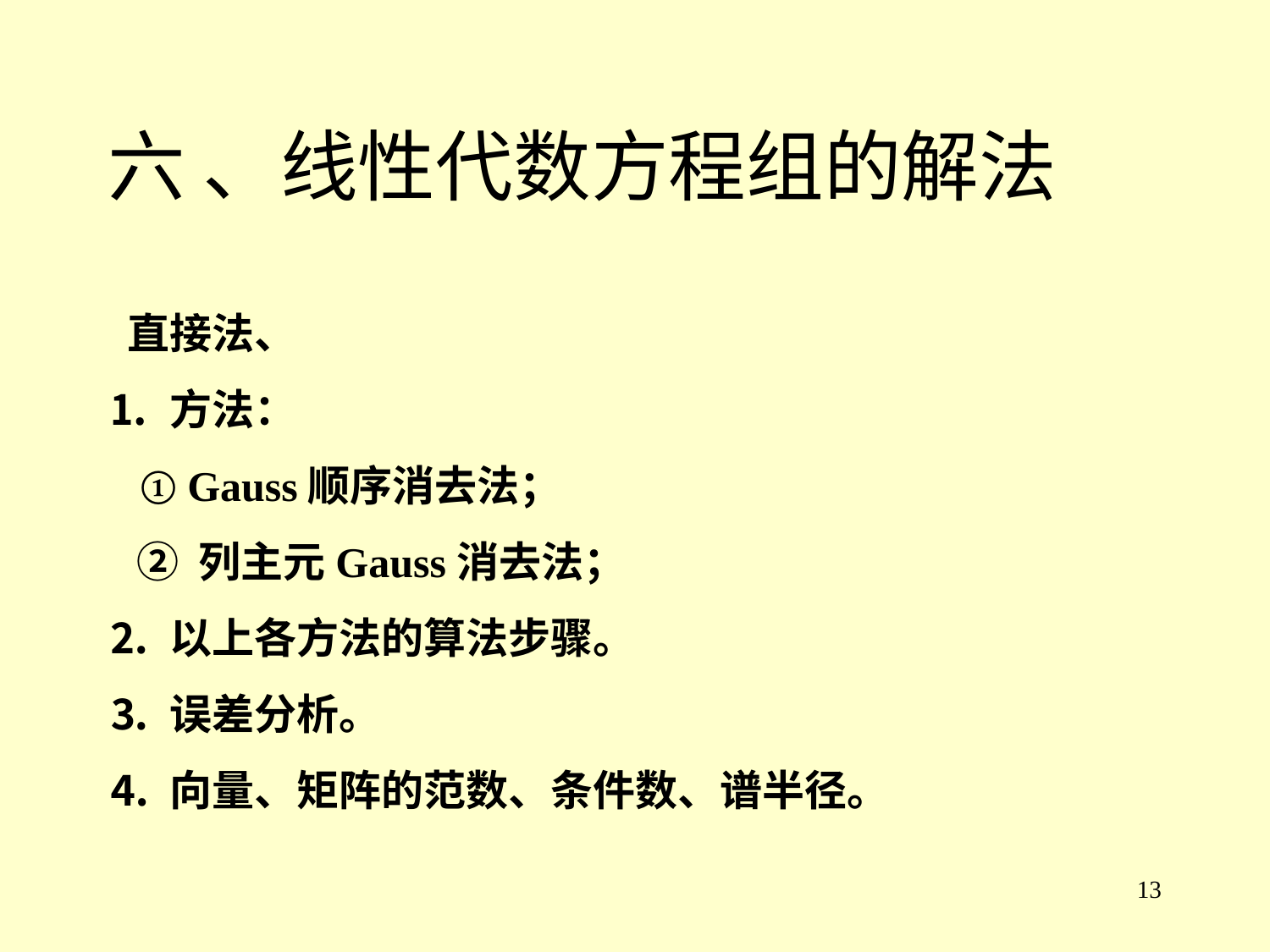

# 六 、线性代数方程组的解法
 直接法、
⒈ 方法：
   ① Gauss顺序消去法；
   ② 列主元Gauss消去法；
⒉ 以上各方法的算法步骤。
⒊ 误差分析。
⒋ 向量、矩阵的范数、条件数、谱半径。
13